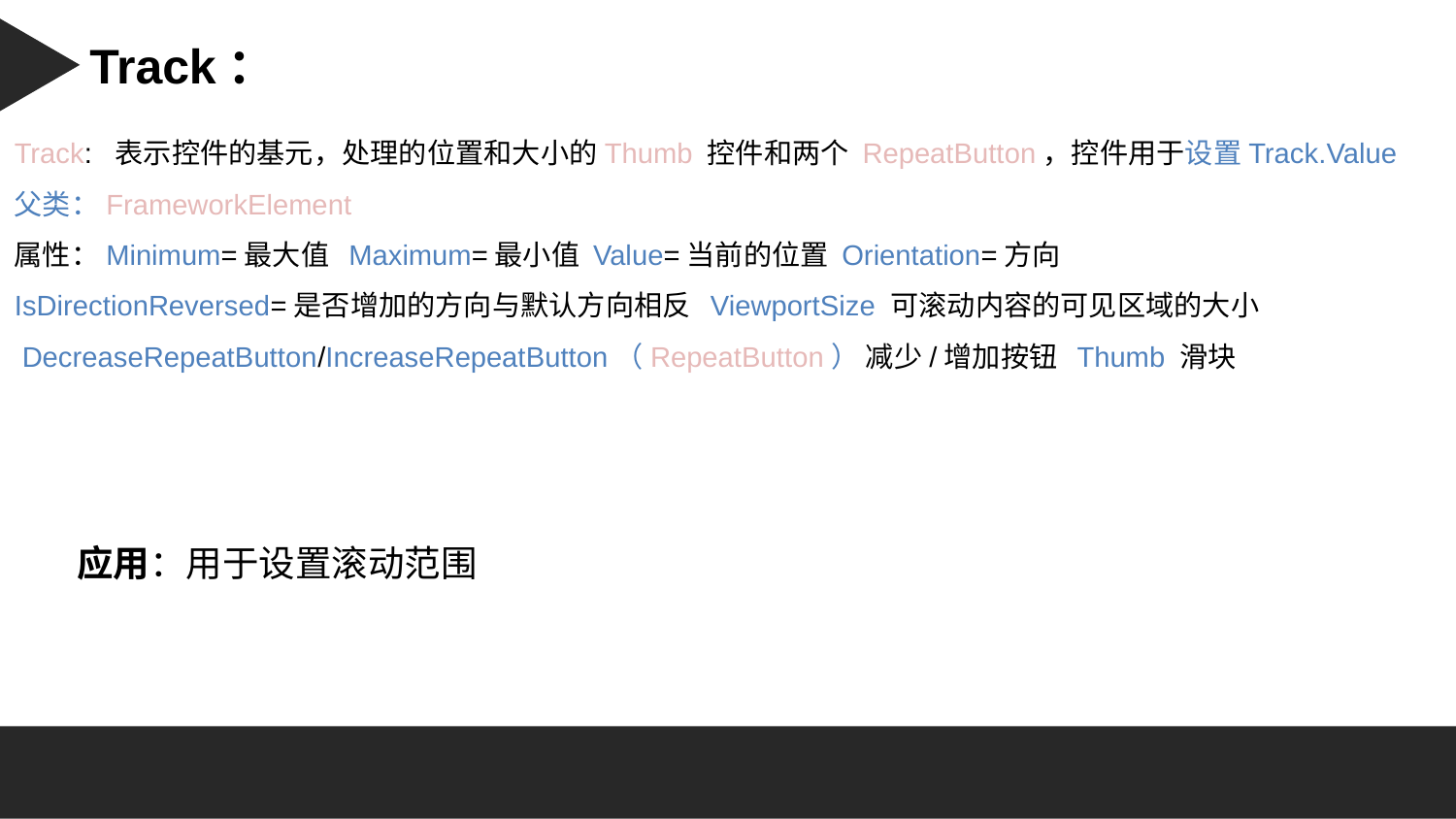

Character 字符串：

Track：
Track:  表示控件的基元，处理的位置和大小的Thumb 控件和两个 RepeatButton，控件用于设置Track.Value
父类：FrameworkElement
属性：Minimum=最大值  Maximum=最小值 Value=当前的位置 Orientation=方向
IsDirectionReversed=是否增加的方向与默认方向相反  ViewportSize 可滚动内容的可见区域的大小
 DecreaseRepeatButton/IncreaseRepeatButton（RepeatButton） 减少/增加按钮  Thumb 滑块
应用：用于设置滚动范围